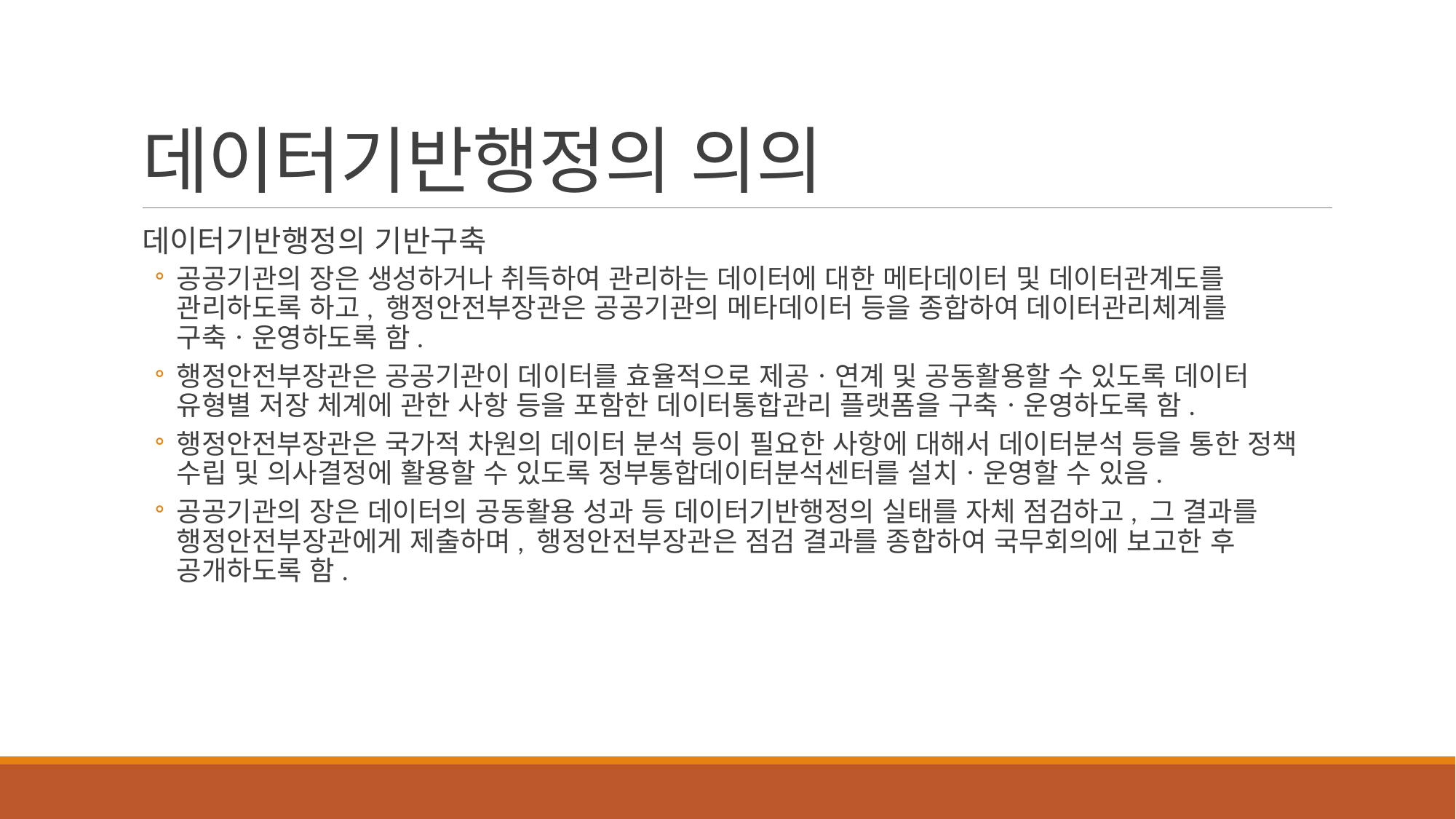

# 데이터기반행정의 의의
데이터기반행정의 기반구축
공공기관의 장은 생성하거나 취득하여 관리하는 데이터에 대한 메타데이터 및 데이터관계도를 관리하도록 하고, 행정안전부장관은 공공기관의 메타데이터 등을 종합하여 데이터관리체계를 구축ㆍ운영하도록 함.
행정안전부장관은 공공기관이 데이터를 효율적으로 제공ㆍ연계 및 공동활용할 수 있도록 데이터 유형별 저장 체계에 관한 사항 등을 포함한 데이터통합관리 플랫폼을 구축ㆍ운영하도록 함.
행정안전부장관은 국가적 차원의 데이터 분석 등이 필요한 사항에 대해서 데이터분석 등을 통한 정책 수립 및 의사결정에 활용할 수 있도록 정부통합데이터분석센터를 설치ㆍ운영할 수 있음.
공공기관의 장은 데이터의 공동활용 성과 등 데이터기반행정의 실태를 자체 점검하고, 그 결과를 행정안전부장관에게 제출하며, 행정안전부장관은 점검 결과를 종합하여 국무회의에 보고한 후 공개하도록 함.